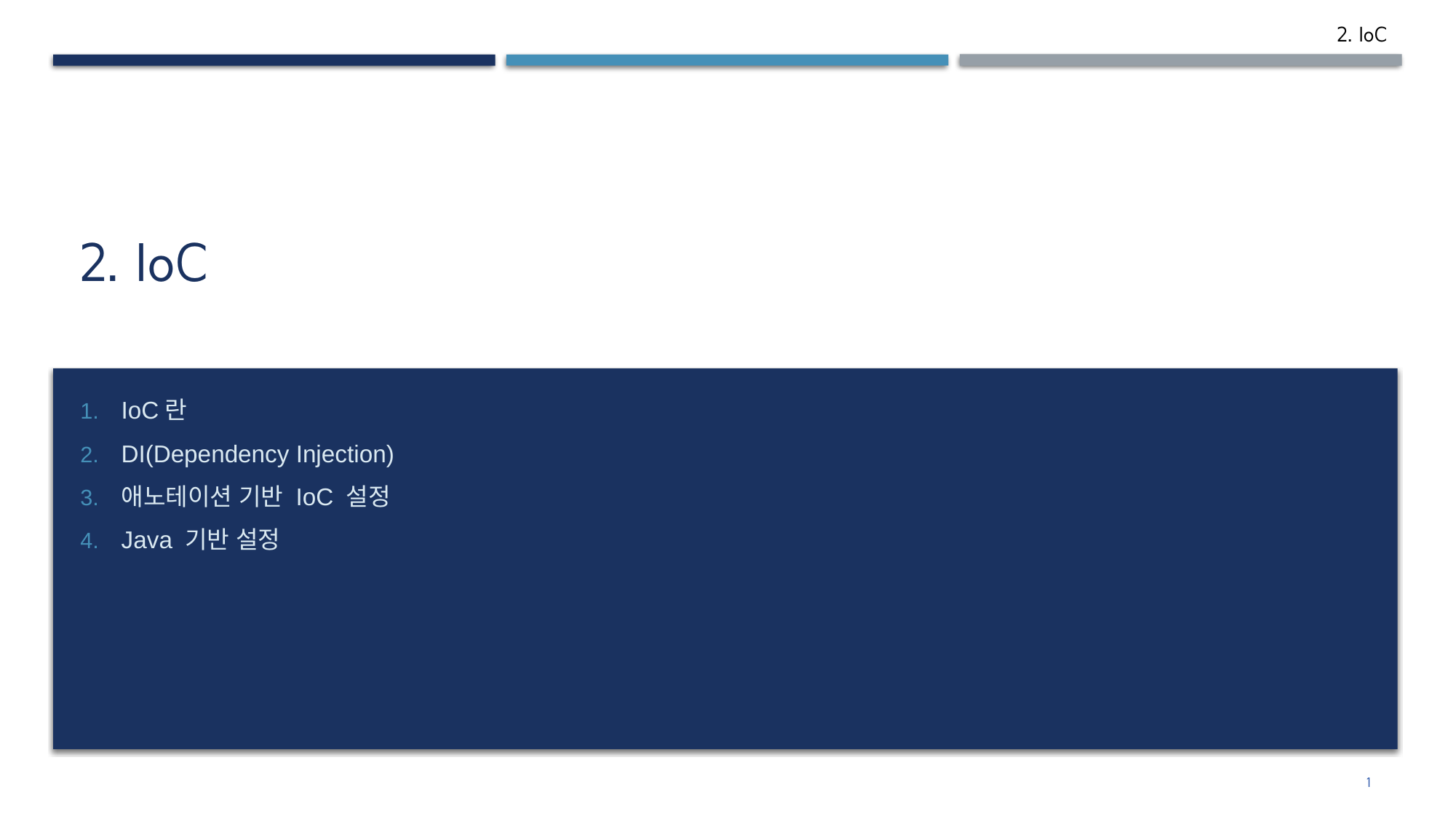

# 2. IoC
IoC란
DI(Dependency Injection)
애노테이션 기반 IoC 설정
Java 기반 설정
1